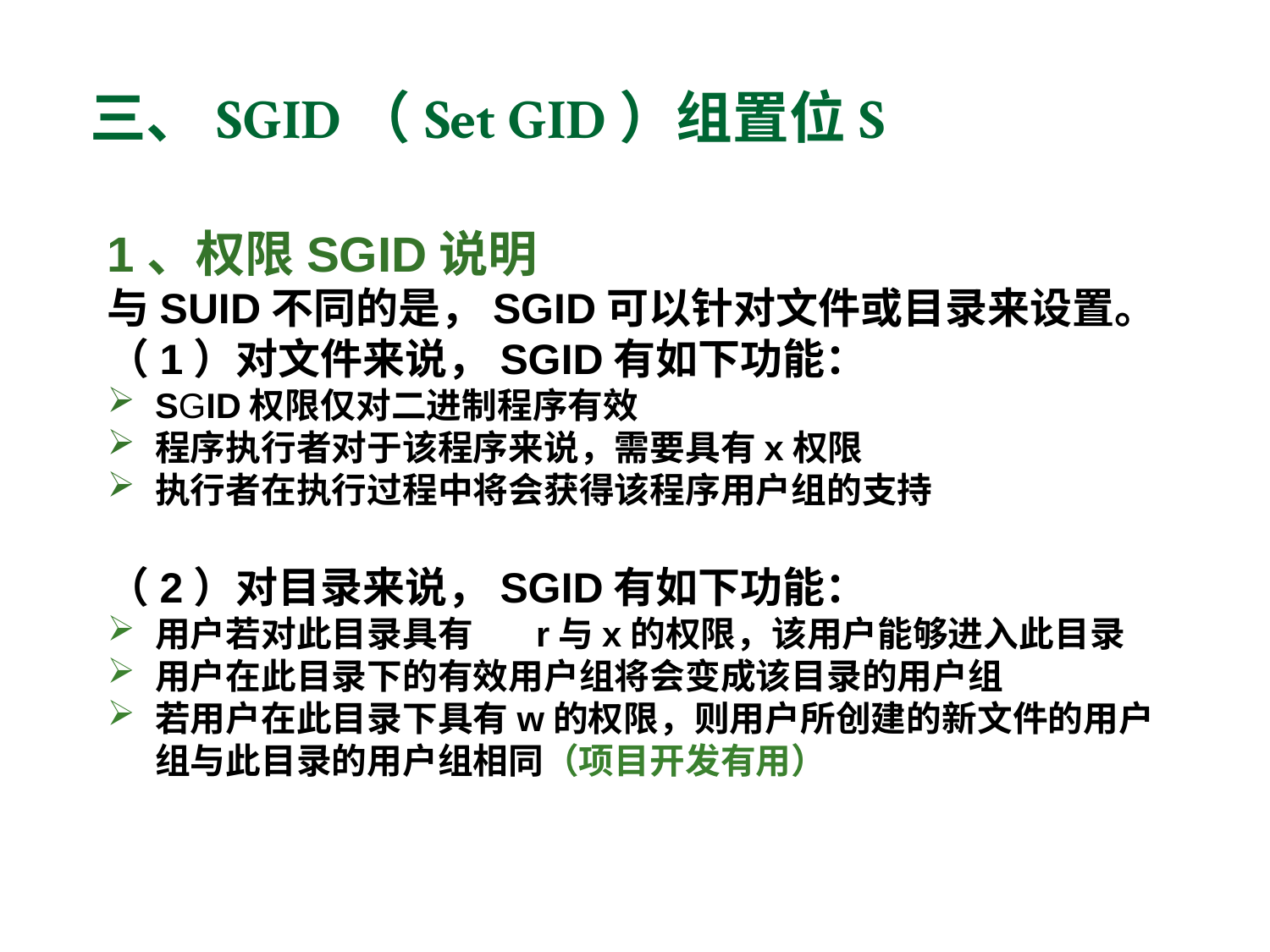

三、SGID（Set GID）组置位S
1、权限SGID说明
与SUID不同的是，SGID可以针对文件或目录来设置。
（1）对文件来说，SGID有如下功能：
SGID权限仅对二进制程序有效
程序执行者对于该程序来说，需要具有x权限
执行者在执行过程中将会获得该程序用户组的支持

（2）对目录来说，SGID有如下功能：
用户若对此目录具有	r与x的权限，该用户能够进入此目录
用户在此目录下的有效用户组将会变成该目录的用户组
若用户在此目录下具有w的权限，则用户所创建的新文件的用户组与此目录的用户组相同（项目开发有用）